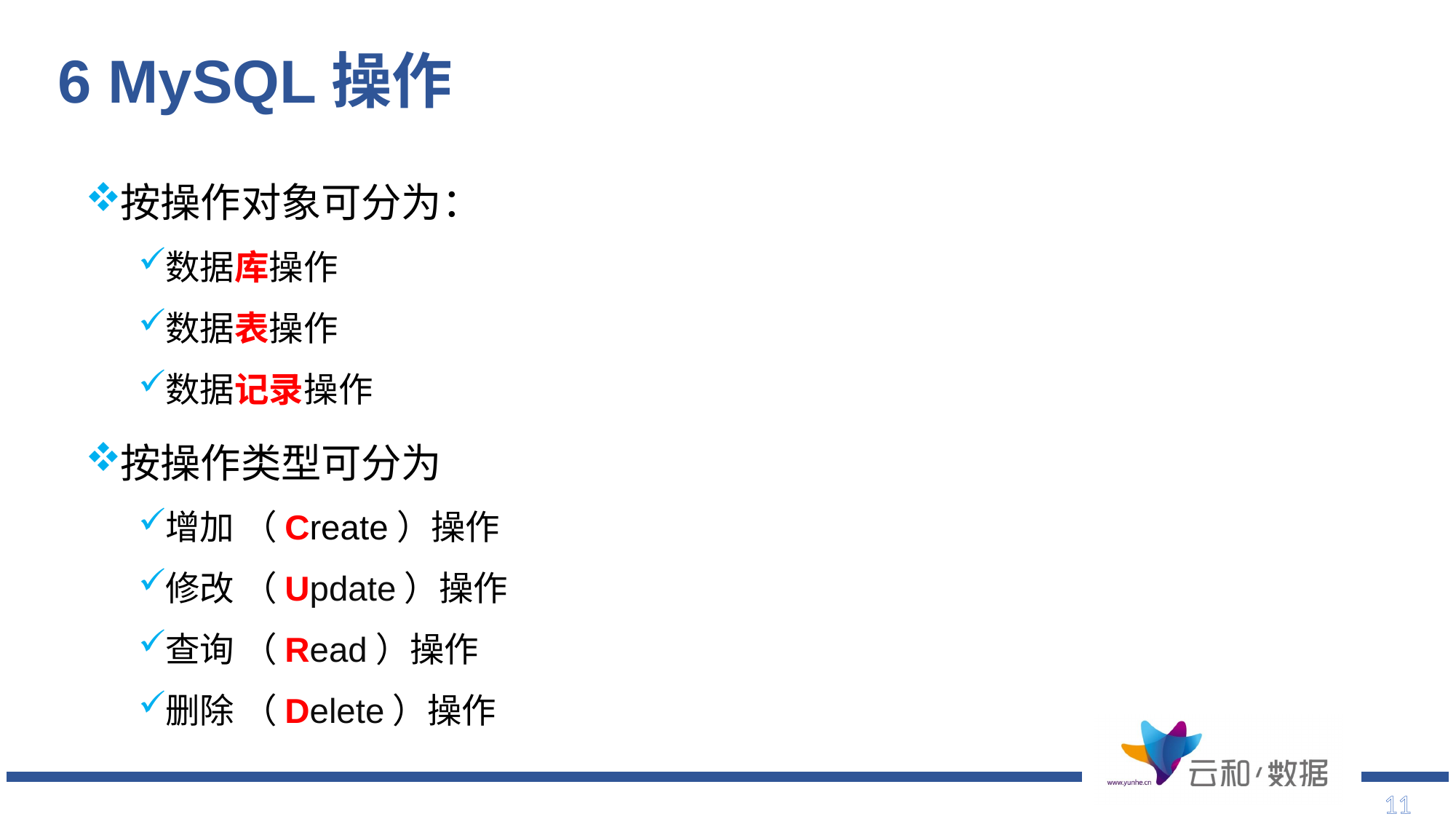

# 6 MySQL操作
按操作对象可分为：
数据库操作
数据表操作
数据记录操作
按操作类型可分为
增加 （Create）操作
修改 （Update）操作
查询 （Read）操作
删除 （Delete）操作